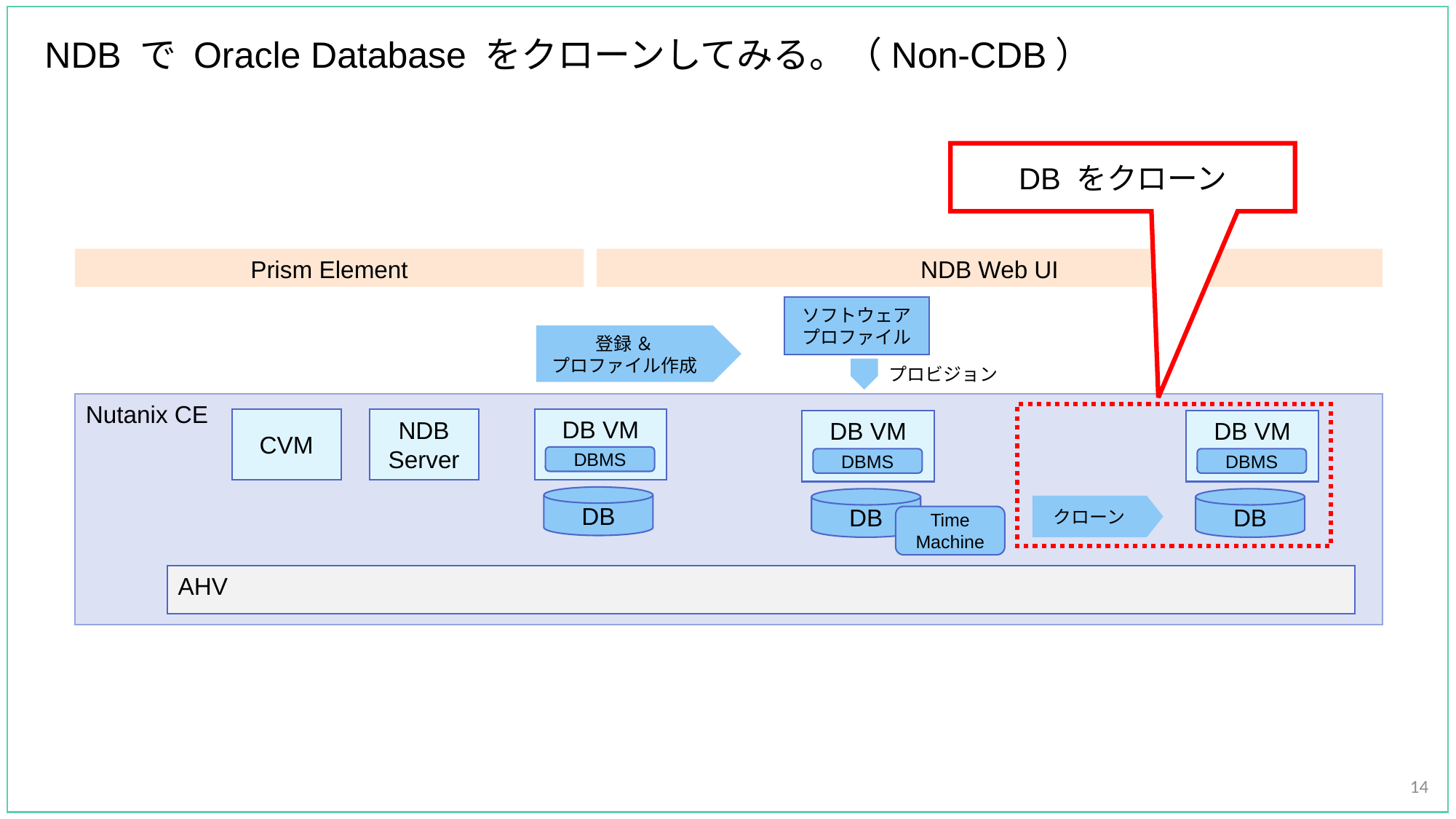

# NDB で Oracle Database をクローンしてみる。（Non-CDB）
DB をクローン

14